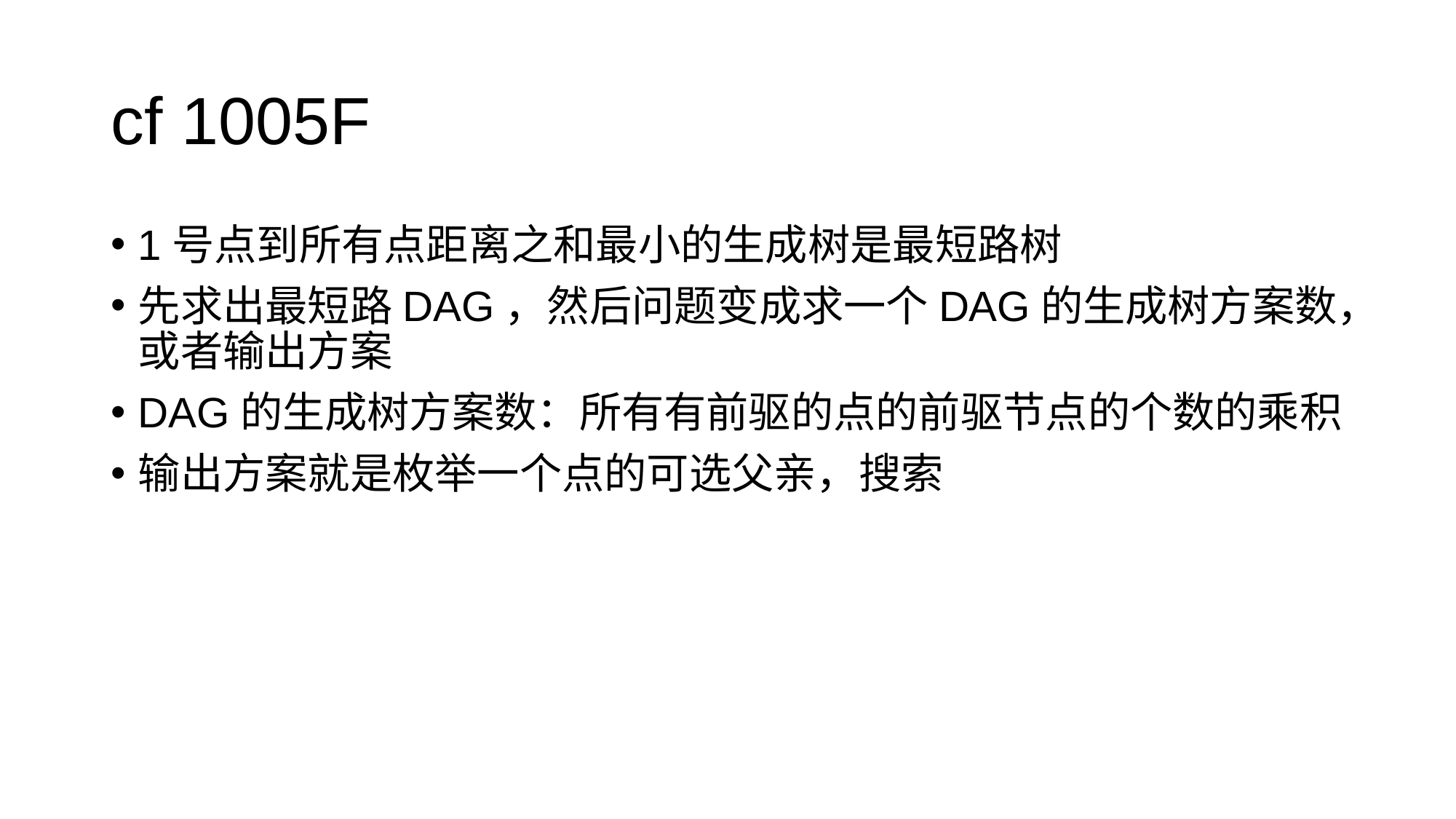

# cf 1005F
1号点到所有点距离之和最小的生成树是最短路树
先求出最短路DAG，然后问题变成求一个DAG的生成树方案数，或者输出方案
DAG的生成树方案数：所有有前驱的点的前驱节点的个数的乘积
输出方案就是枚举一个点的可选父亲，搜索